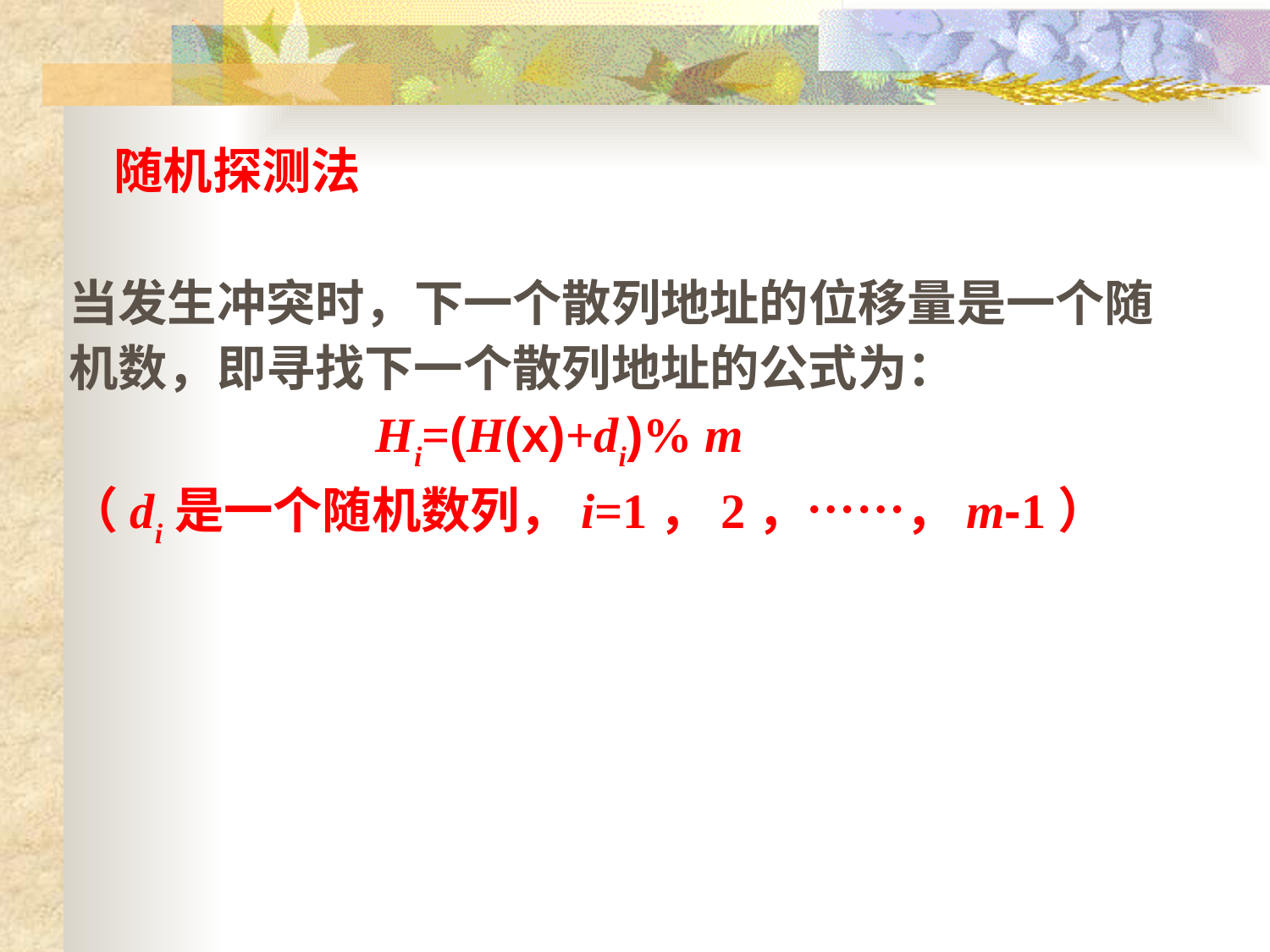

随机探测法
当发生冲突时，下一个散列地址的位移量是一个随机数，即寻找下一个散列地址的公式为：
                         Hi=(H(x)+di)% m
（di是一个随机数列，i=1，2，……，m-1）